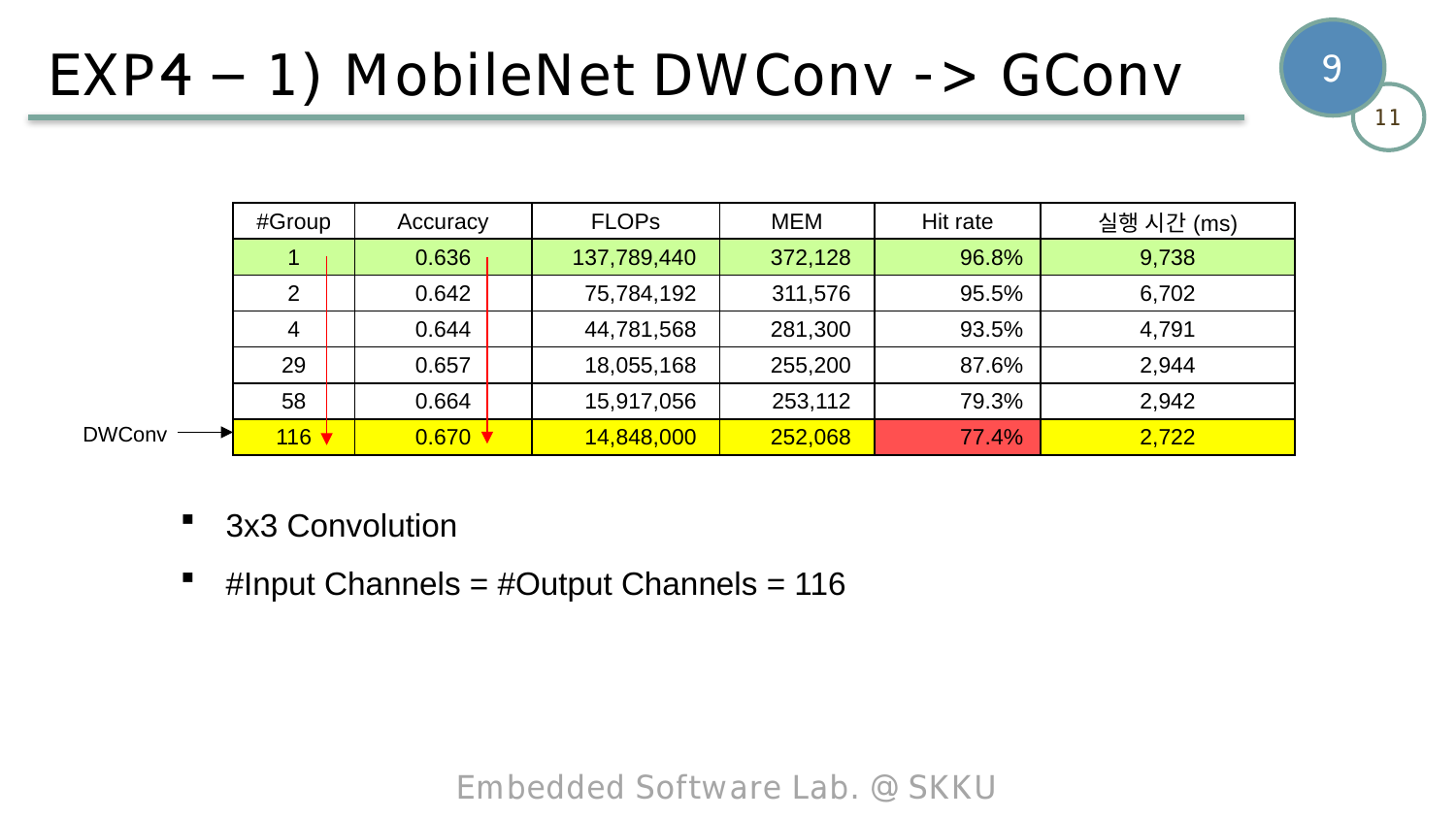

# EXP4 – 1) MobileNet DWConv -> GConv

| #Group | Accuracy | FLOPs | MEM | Hit rate | 실행 시간(ms) |
| --- | --- | --- | --- | --- | --- |
| 1 | 0.636 | 137,789,440 | 372,128 | 96.8% | 9,738 |
| 2 | 0.642 | 75,784,192 | 311,576 | 95.5% | 6,702 |
| 4 | 0.644 | 44,781,568 | 281,300 | 93.5% | 4,791 |
| 29 | 0.657 | 18,055,168 | 255,200 | 87.6% | 2,944 |
| 58 | 0.664 | 15,917,056 | 253,112 | 79.3% | 2,942 |
| 116 | 0.670 | 14,848,000 | 252,068 | 77.4% | 2,722 |
DWConv
3x3 Convolution
#Input Channels = #Output Channels = 116